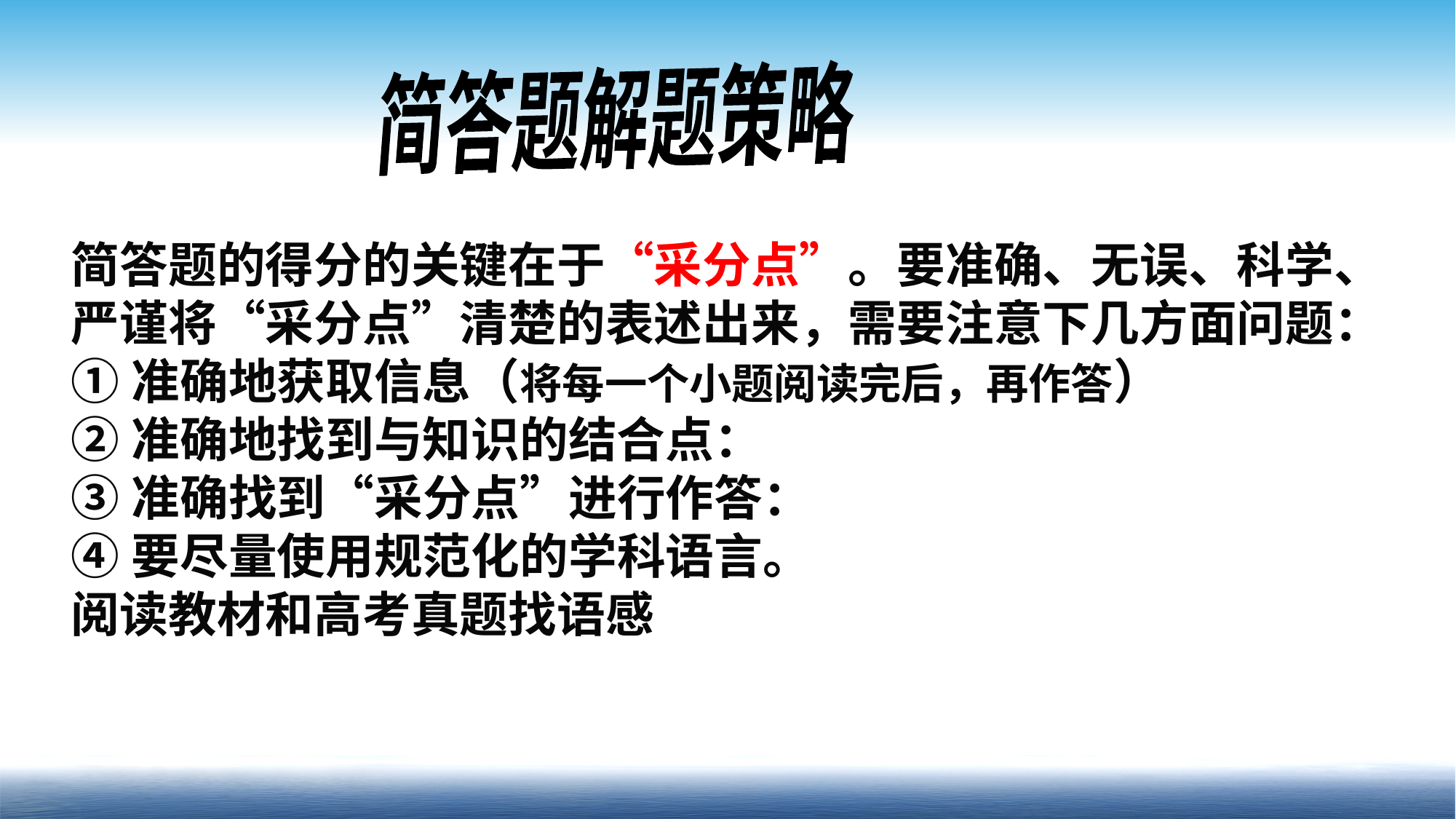

简答题解题策略
简答题的得分的关键在于“采分点”。要准确、无误、科学、严谨将“采分点”清楚的表述出来，需要注意下几方面问题：
①准确地获取信息（将每一个小题阅读完后，再作答）
②准确地找到与知识的结合点：
③准确找到“采分点”进行作答：
④要尽量使用规范化的学科语言。
阅读教材和高考真题找语感